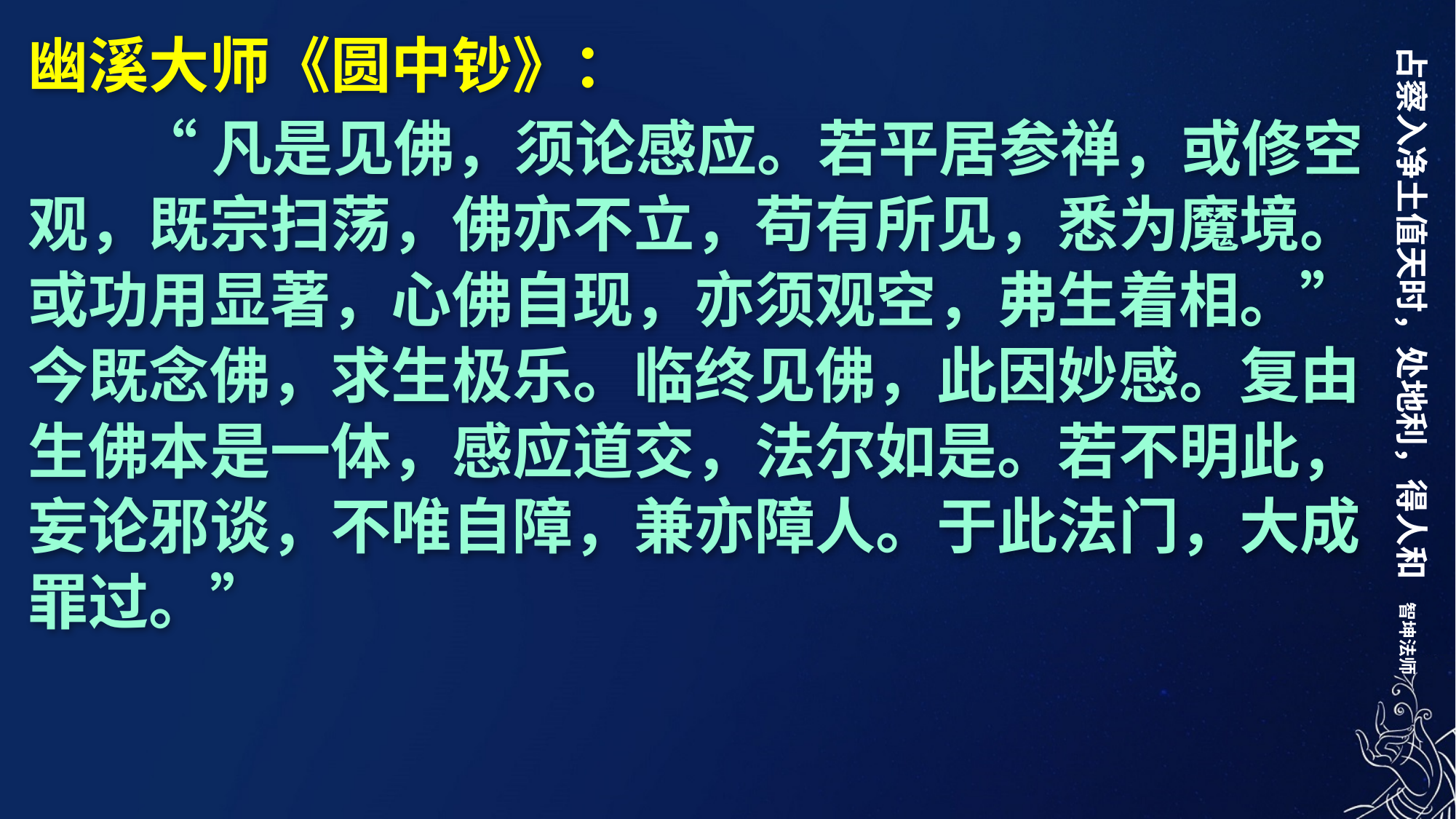

幽溪大师《圆中钞》：
	“凡是见佛，须论感应。若平居参禅，或修空观，既宗扫荡，佛亦不立，苟有所见，悉为魔境。或功用显著，心佛自现，亦须观空，弗生着相。”今既念佛，求生极乐。临终见佛，此因妙感。复由生佛本是一体，感应道交，法尔如是。若不明此，妄论邪谈，不唯自障，兼亦障人。于此法门，大成罪过。”